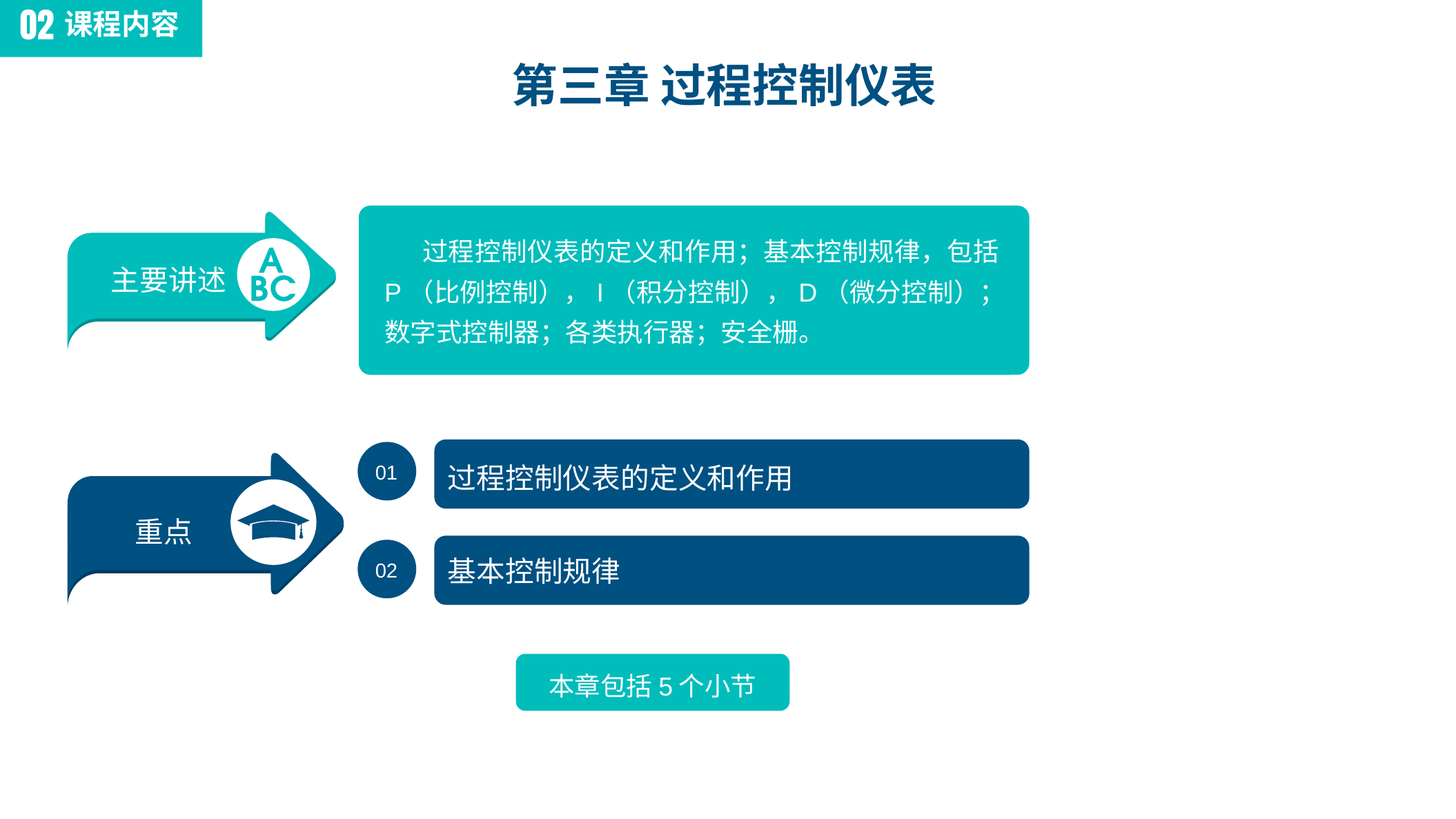

02
课程内容
第三章 过程控制仪表

     过程控制仪表的定义和作用；基本控制规律，包括P（比例控制），I（积分控制），D（微分控制）；数字式控制器；各类执行器；安全栅。

主要讲述
过程控制仪表的定义和作用

01

重点
基本控制规律

02
本章包括5个小节